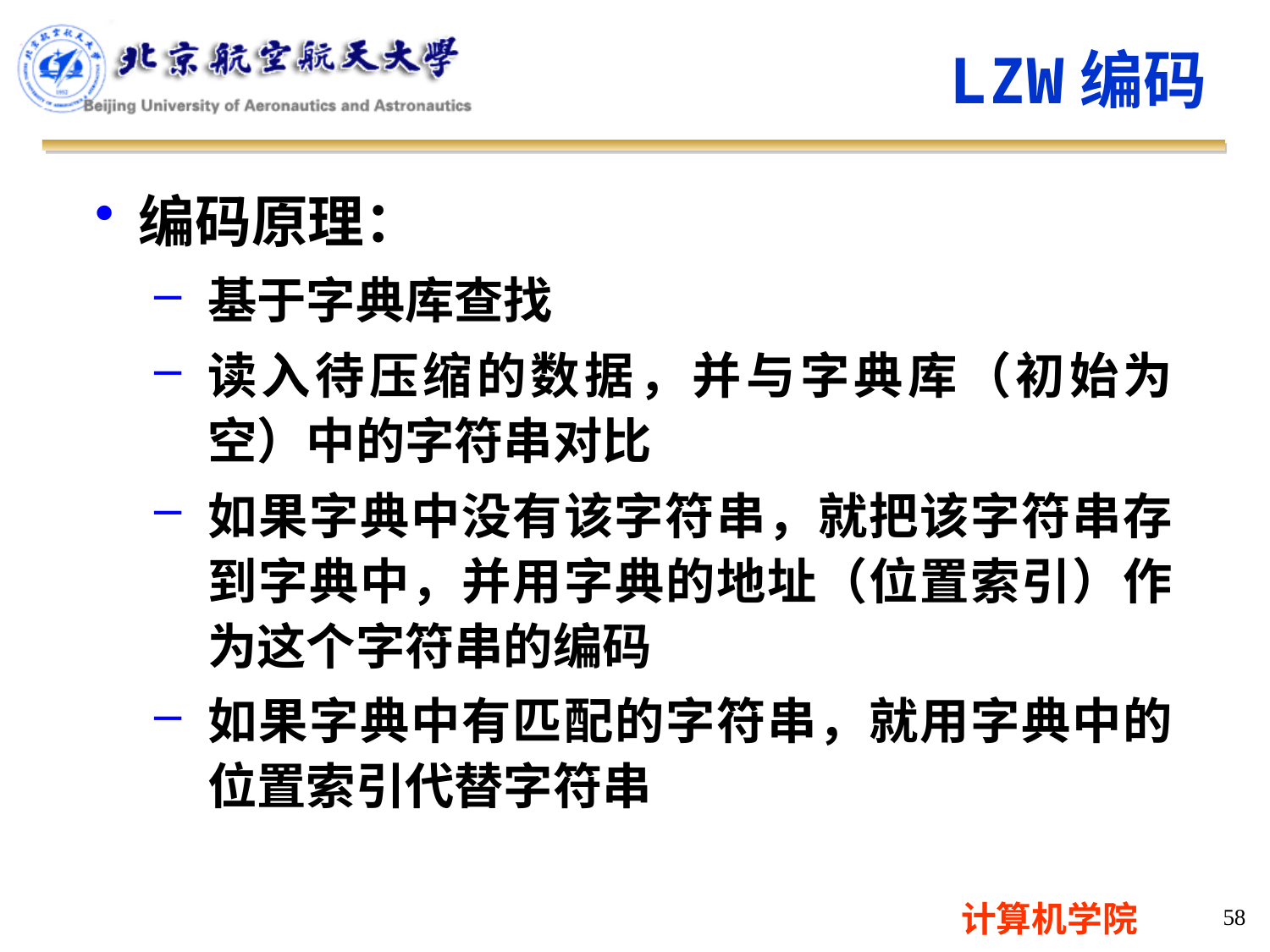

LZW编码
编码原理：
基于字典库查找
读入待压缩的数据，并与字典库（初始为空）中的字符串对比
如果字典中没有该字符串，就把该字符串存到字典中，并用字典的地址（位置索引）作为这个字符串的编码
如果字典中有匹配的字符串，就用字典中的位置索引代替字符串
58